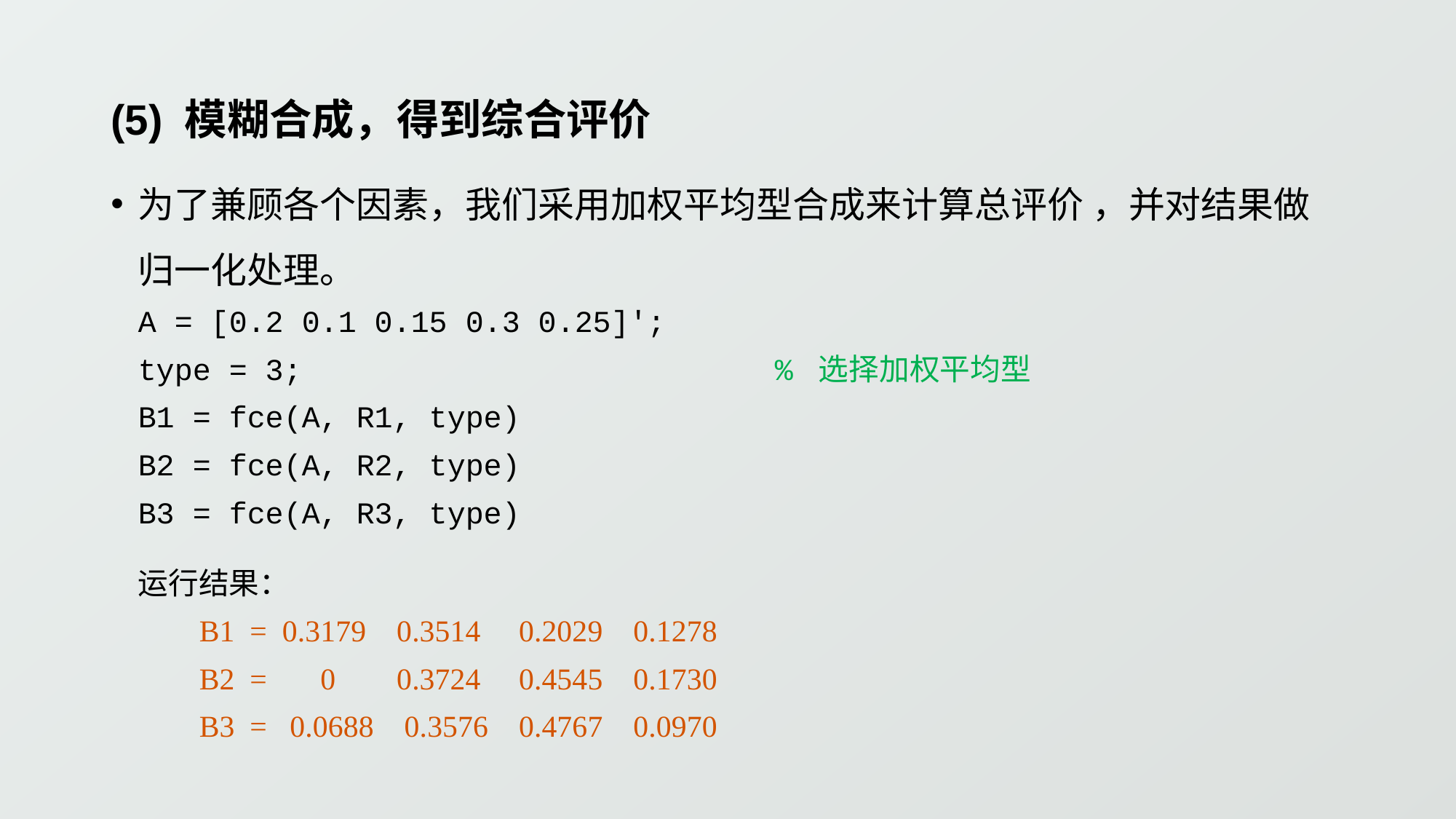

(5) 模糊合成，得到综合评价
为了兼顾各个因素，我们采用加权平均型合成来计算总评价 ，并对结果做归一化处理。
A = [0.2 0.1 0.15 0.3 0.25]';
type = 3;                          % 选择加权平均型
B1 = fce(A, R1, type)
B2 = fce(A, R2, type)
B3 = fce(A, R3, type)
运行结果：
        B1  =  0.3179    0.3514     0.2029    0.1278
        B2  =       0        0.3724     0.4545    0.1730
        B3  =   0.0688    0.3576    0.4767    0.0970